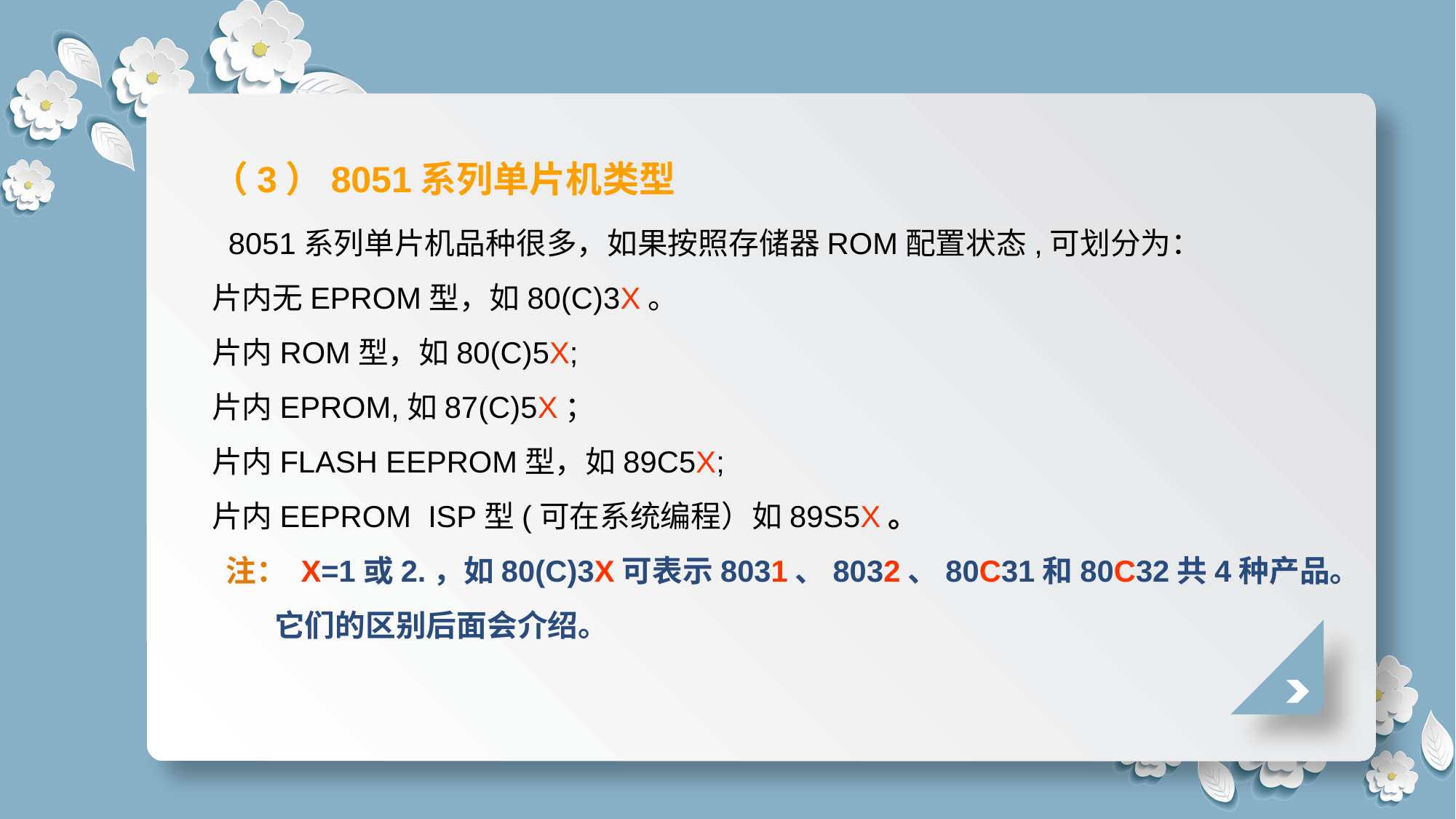

（3）8051系列单片机类型
  8051系列单片机品种很多，如果按照存储器ROM配置状态,可划分为：
片内无EPROM型，如80(C)3X。
片内ROM型，如80(C)5X;
片内EPROM,如87(C)5X；
片内FLASH EEPROM型，如89C5X;
片内EEPROM  ISP型(可在系统编程）如89S5X。
 注： X=1或2.，如80(C)3X可表示8031、8032、80C31和80C32共4种产品。
        它们的区别后面会介绍。

延时符